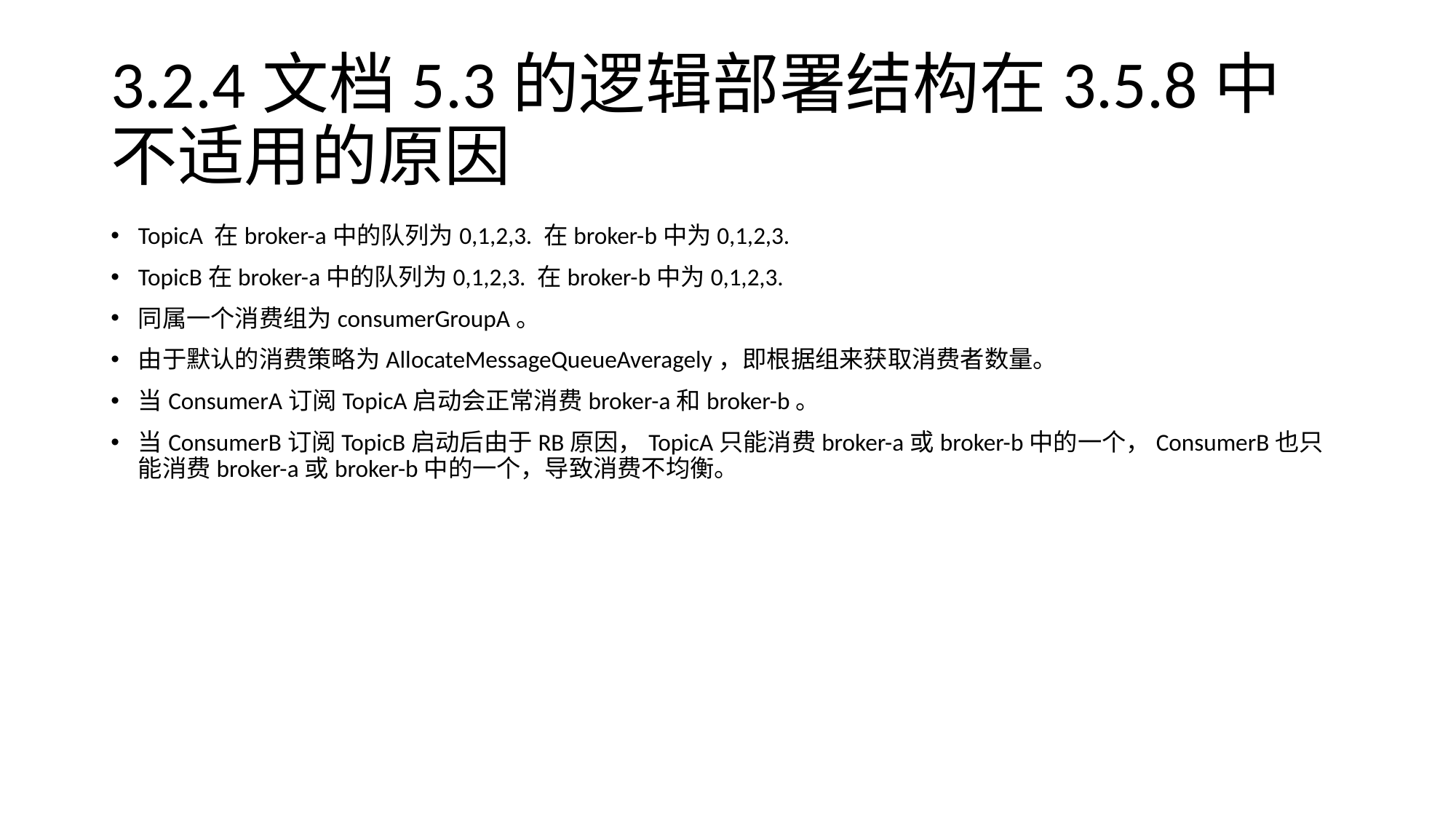

# 3.2.4文档5.3的逻辑部署结构在3.5.8中不适用的原因
TopicA 在broker-a中的队列为0,1,2,3. 在broker-b中为0,1,2,3.
TopicB在broker-a中的队列为0,1,2,3. 在broker-b中为0,1,2,3.
同属一个消费组为consumerGroupA。
由于默认的消费策略为AllocateMessageQueueAveragely，即根据组来获取消费者数量。
当ConsumerA订阅TopicA启动会正常消费broker-a和broker-b。
当ConsumerB订阅TopicB启动后由于RB原因，TopicA只能消费broker-a或broker-b中的一个，ConsumerB也只能消费broker-a或broker-b中的一个，导致消费不均衡。